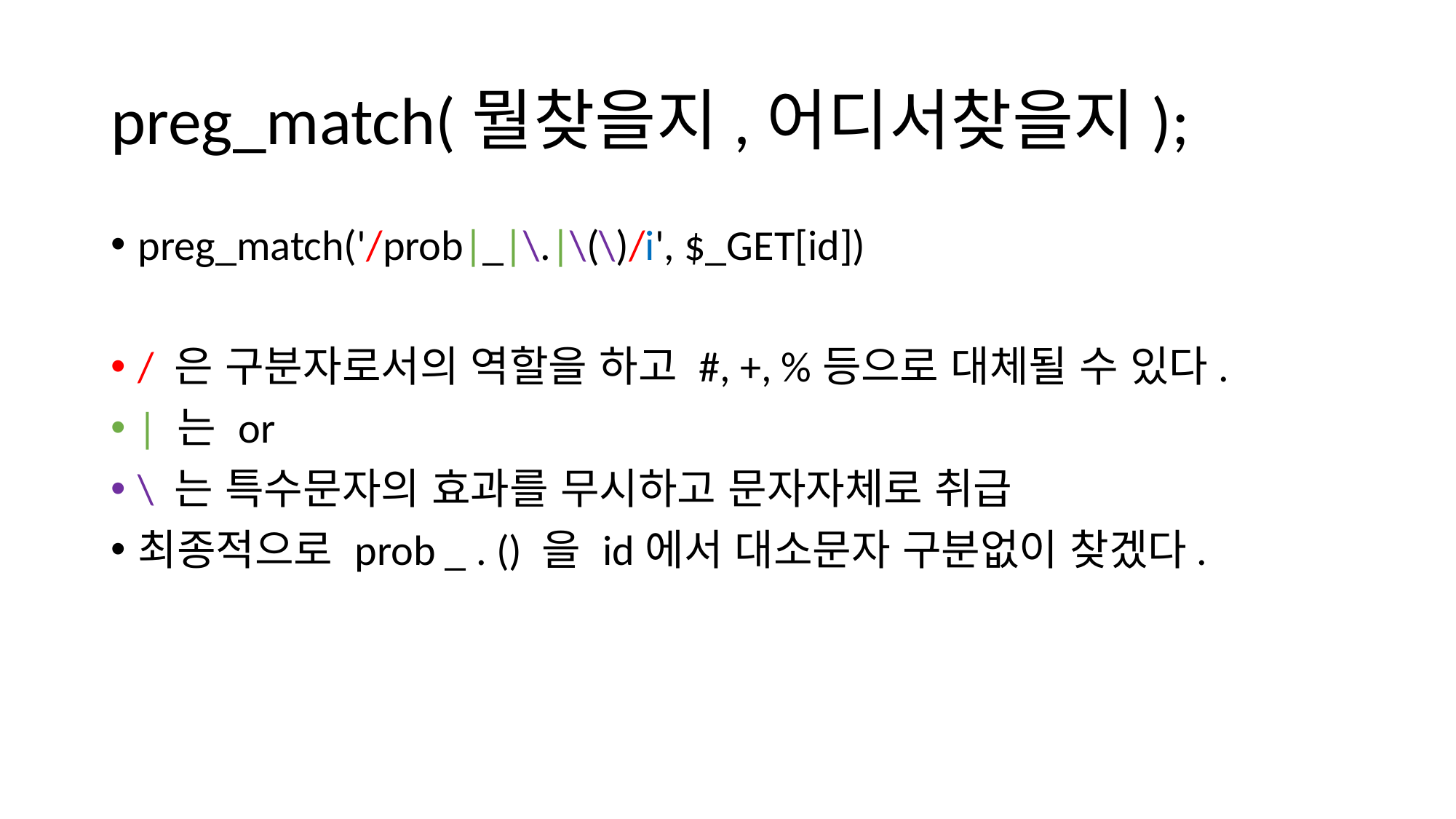

# preg_match(뭘찾을지,어디서찾을지);
preg_match('/prob|_|\.|\(\)/i', $_GET[id])

/ 은 구분자로서의 역할을 하고 #, +, %등으로 대체될 수 있다.
| 는 or
\ 는 특수문자의 효과를 무시하고 문자자체로 취급
최종적으로 prob _ . () 을 id에서 대소문자 구분없이 찾겠다.